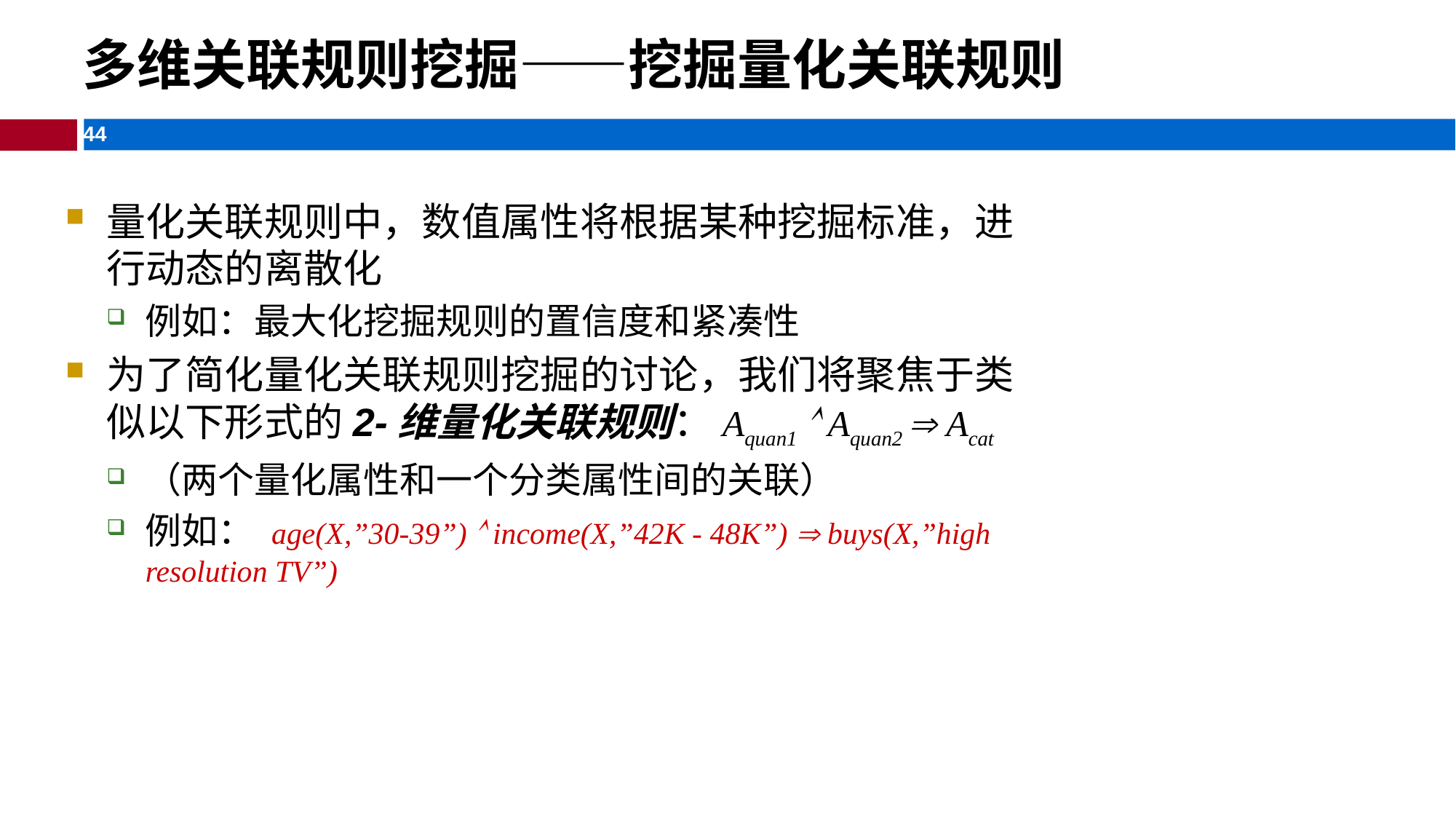

多维关联规则挖掘——挖掘量化关联规则
量化关联规则中，数值属性将根据某种挖掘标准，进行动态的离散化
例如：最大化挖掘规则的置信度和紧凑性
为了简化量化关联规则挖掘的讨论，我们将聚焦于类似以下形式的2-维量化关联规则：Aquan1 ∧ Aquan2 ⇒ Acat
（两个量化属性和一个分类属性间的关联）
例如： age(X,”30-39”) ∧ income(X,”42K - 48K”) ⇒ buys(X,”high resolution TV”)